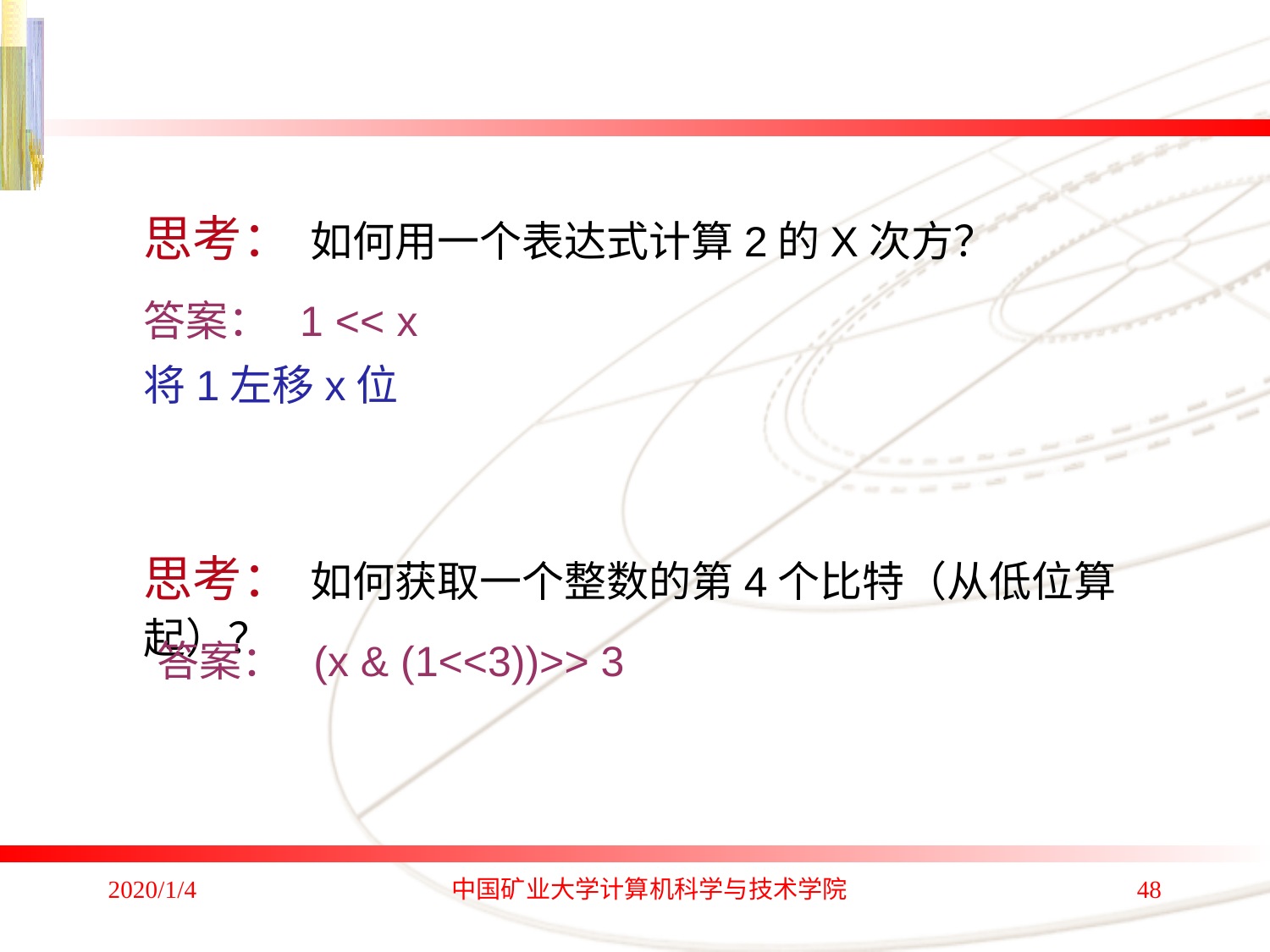

思考：  如何用一个表达式计算2的X次方？
答案：  1 << x
将1左移x位
思考：  如何获取一个整数的第4个比特（从低位算起）？
答案：  (x & (1<<3))>> 3
2020/1/4
中国矿业大学计算机科学与技术学院
48